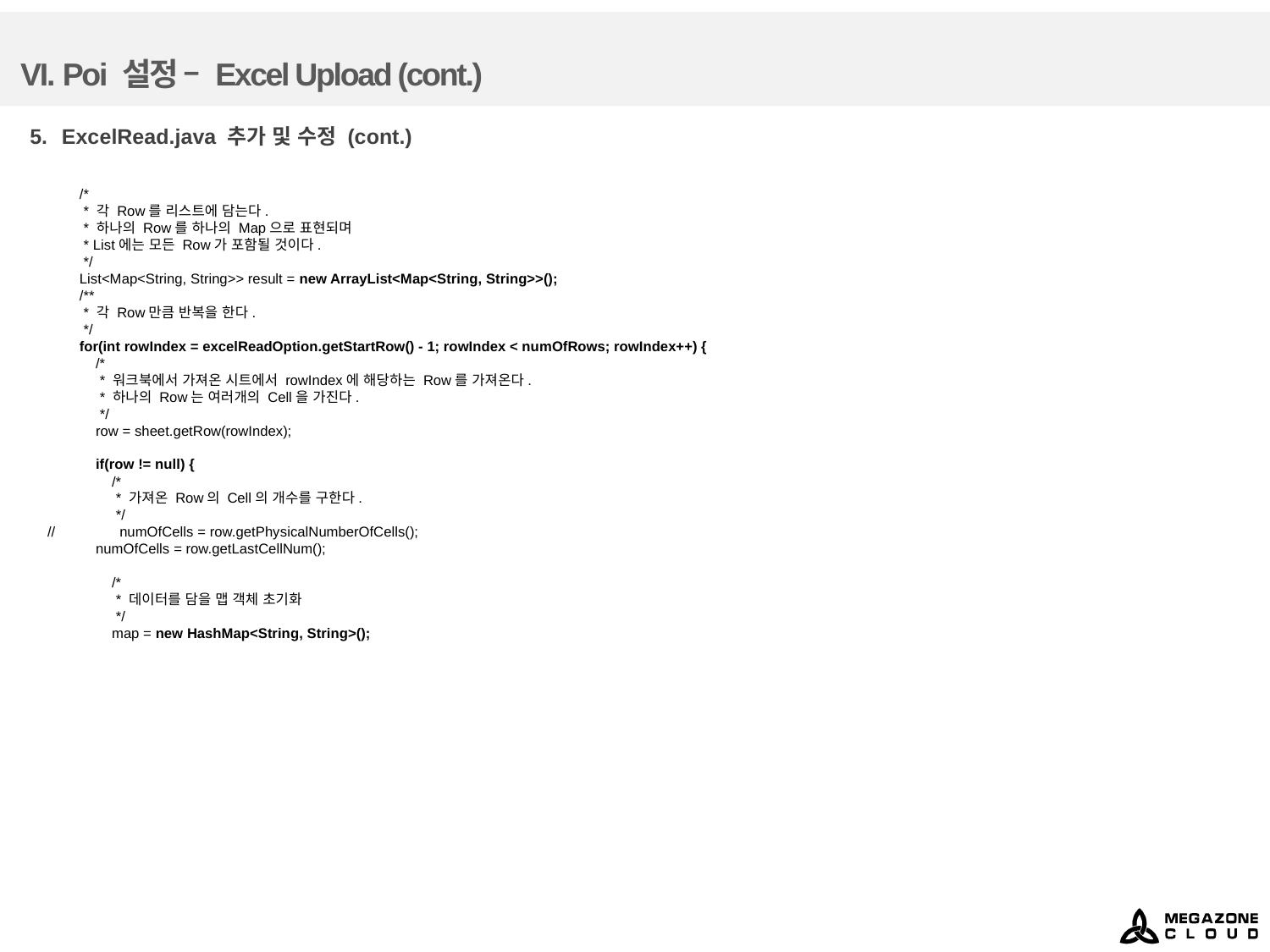

# VI. Poi 설정 – Excel Upload (cont.)
ExcelRead.java 추가 및 수정 (cont.)

        /*
         * 각 Row를 리스트에 담는다.
         * 하나의 Row를 하나의 Map으로 표현되며
         * List에는 모든 Row가 포함될 것이다.
         */
        List<Map<String, String>> result = new ArrayList<Map<String, String>>();
        /**
         * 각 Row만큼 반복을 한다.
         */
        for(int rowIndex = excelReadOption.getStartRow() - 1; rowIndex < numOfRows; rowIndex++) {
            /*
             * 워크북에서 가져온 시트에서 rowIndex에 해당하는 Row를 가져온다.
             * 하나의 Row는 여러개의 Cell을 가진다.
             */
            row = sheet.getRow(rowIndex);

            if(row != null) {
                /*
                 * 가져온 Row의 Cell의 개수를 구한다.
                 */
//                numOfCells = row.getPhysicalNumberOfCells();
            numOfCells = row.getLastCellNum();

                /*
                 * 데이터를 담을 맵 객체 초기화
                 */
                map = new HashMap<String, String>();